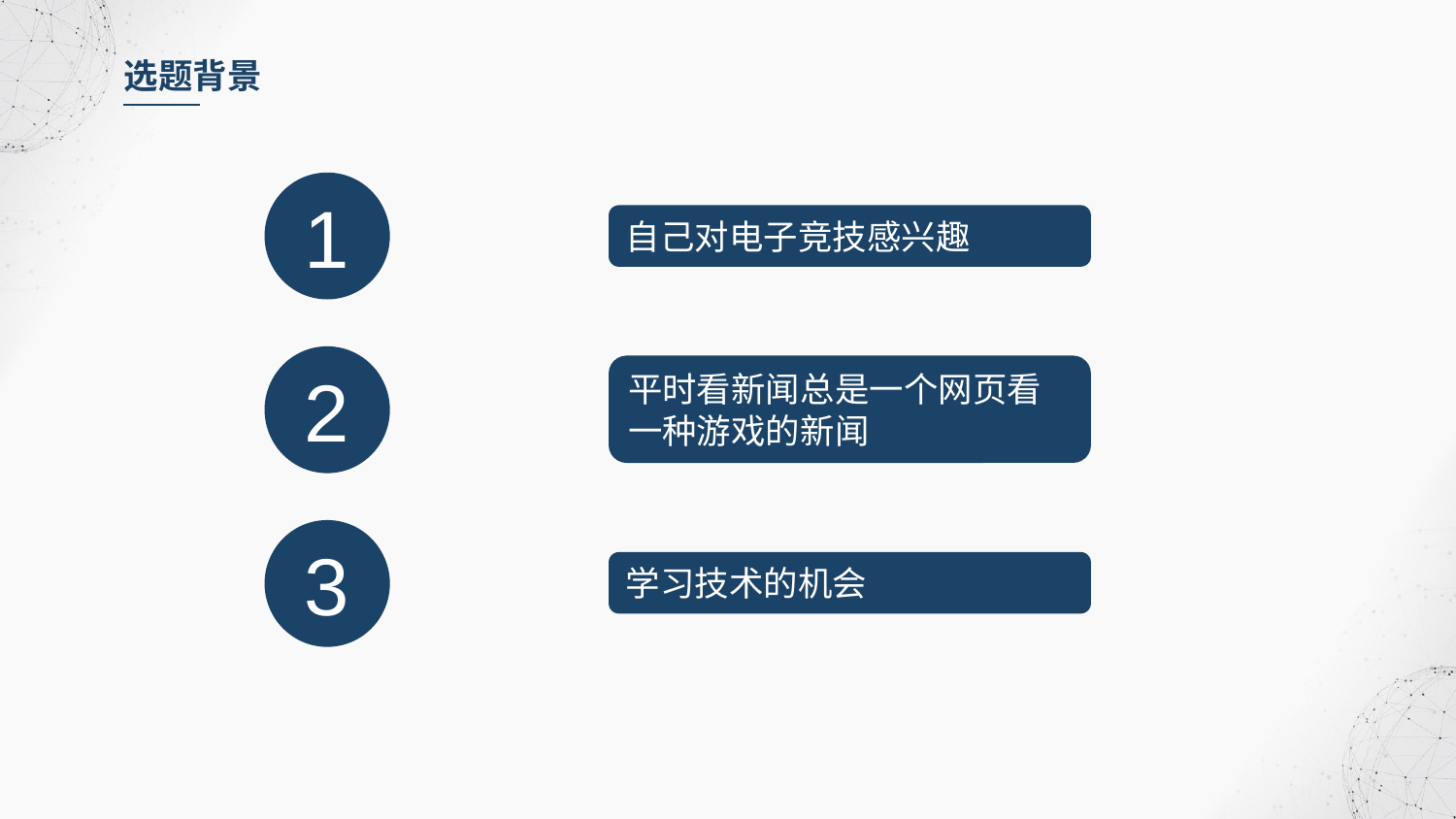

选题背景
1
自己对电子竞技感兴趣
2
平时看新闻总是一个网页看一种游戏的新闻
3
学习技术的机会